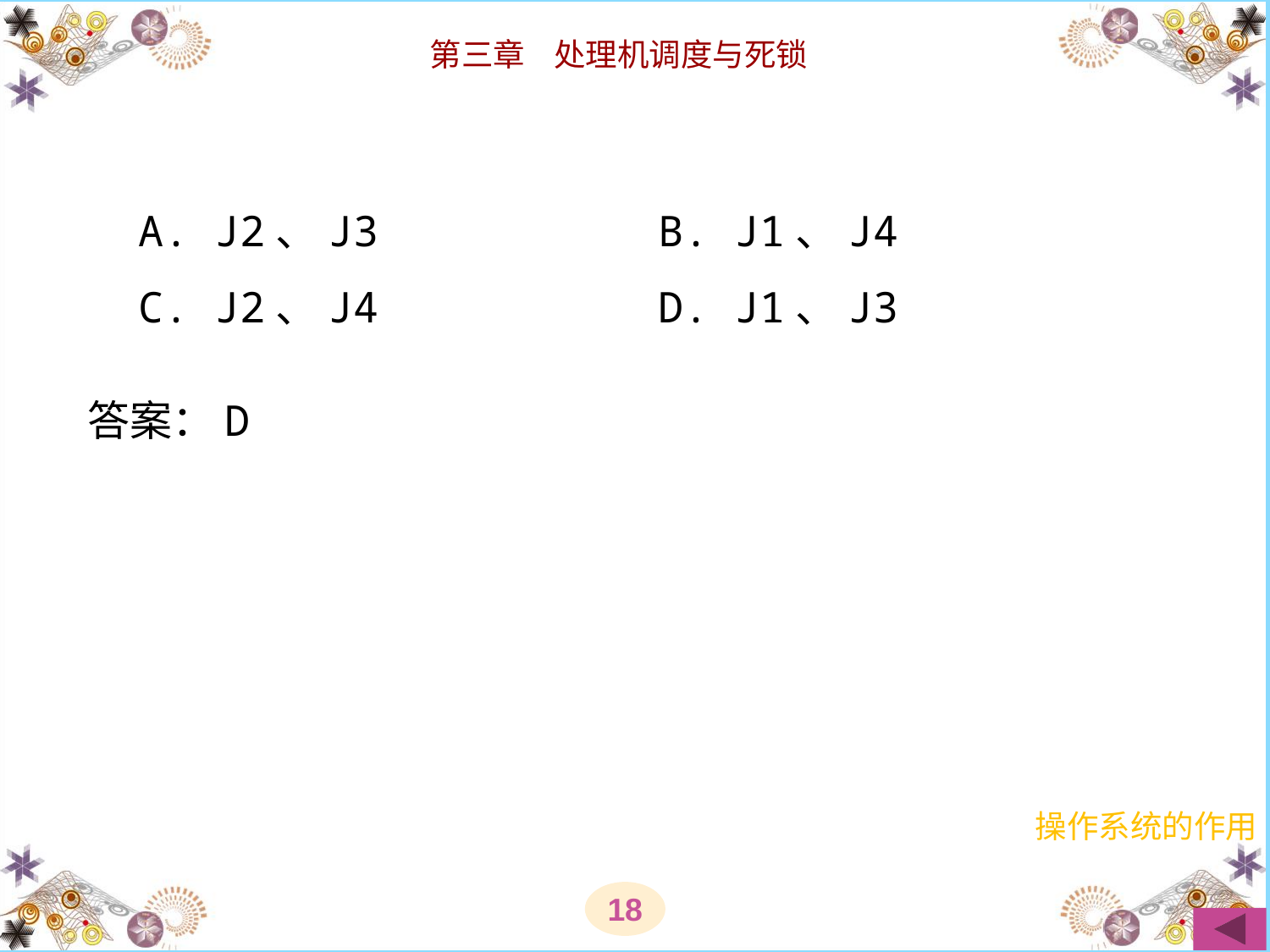

# A. J2、J3           B. J1、J4 C. J2、J4           D. J1、J3
答案：D
操作系统的作用